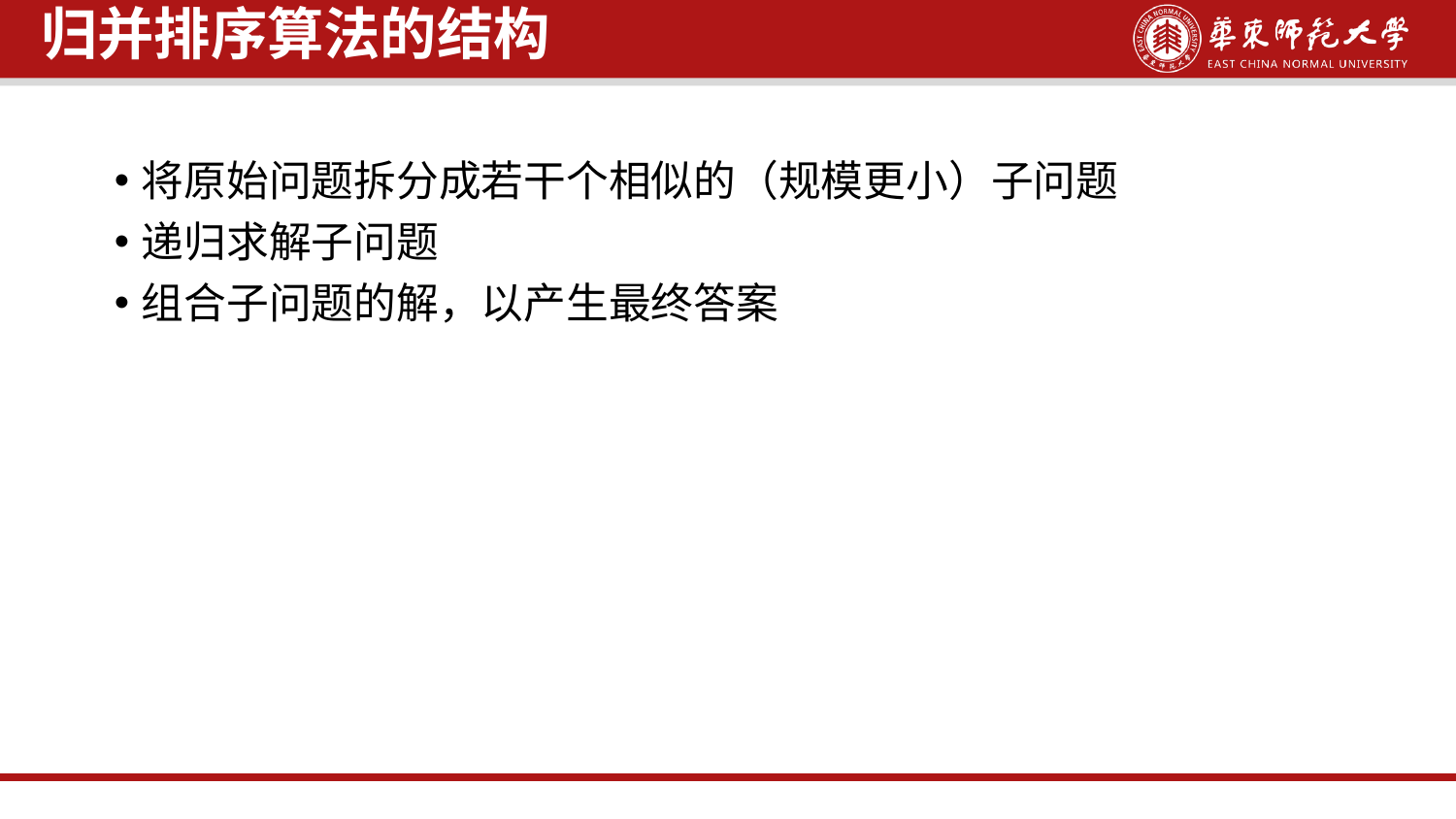

归并排序算法的结构
将原始问题拆分成若干个相似的（规模更小）子问题
递归求解子问题
组合子问题的解，以产生最终答案